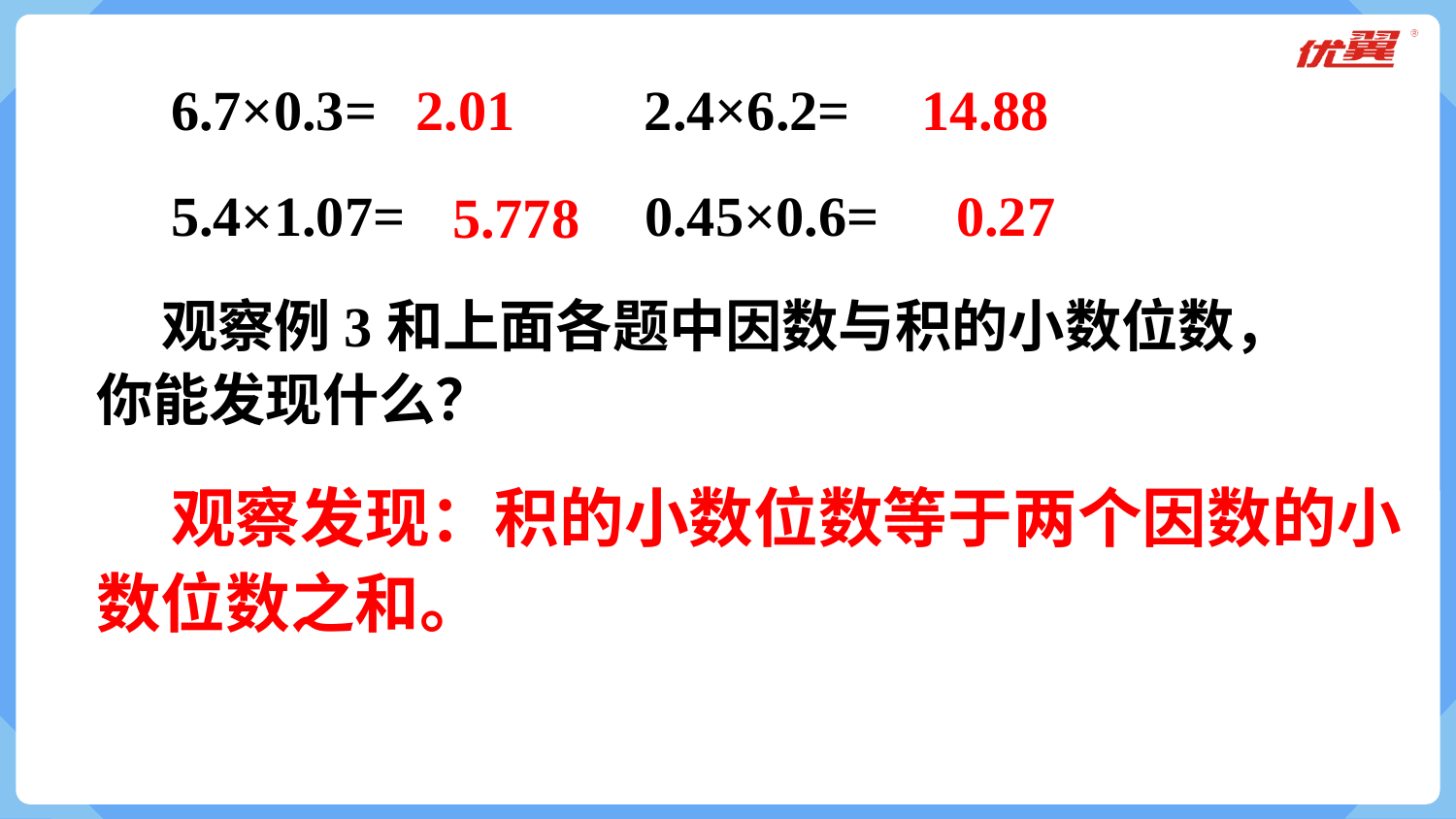

6.7×0.3=                   2.4×6.2=

5.4×1.07=                 0.45×0.6=
2.01
14.88
0.27
5.778
    观察例3和上面各题中因数与积的小数位数，你能发现什么？
    观察发现：积的小数位数等于两个因数的小数位数之和。